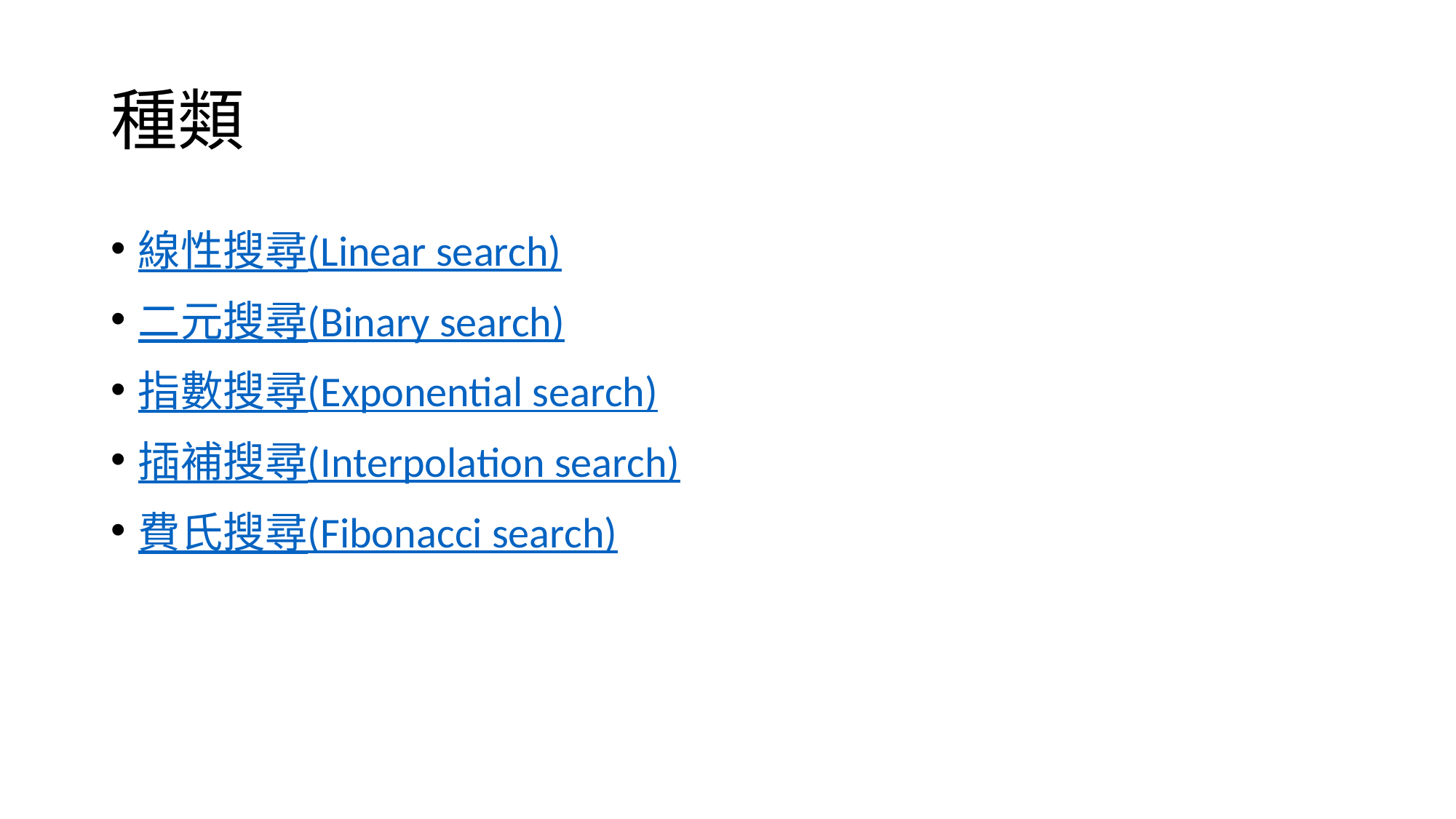

# 種類
線性搜尋(Linear search)
二元搜尋(Binary search)
指數搜尋(Exponential search)
插補搜尋(Interpolation search)
費氏搜尋(Fibonacci search)